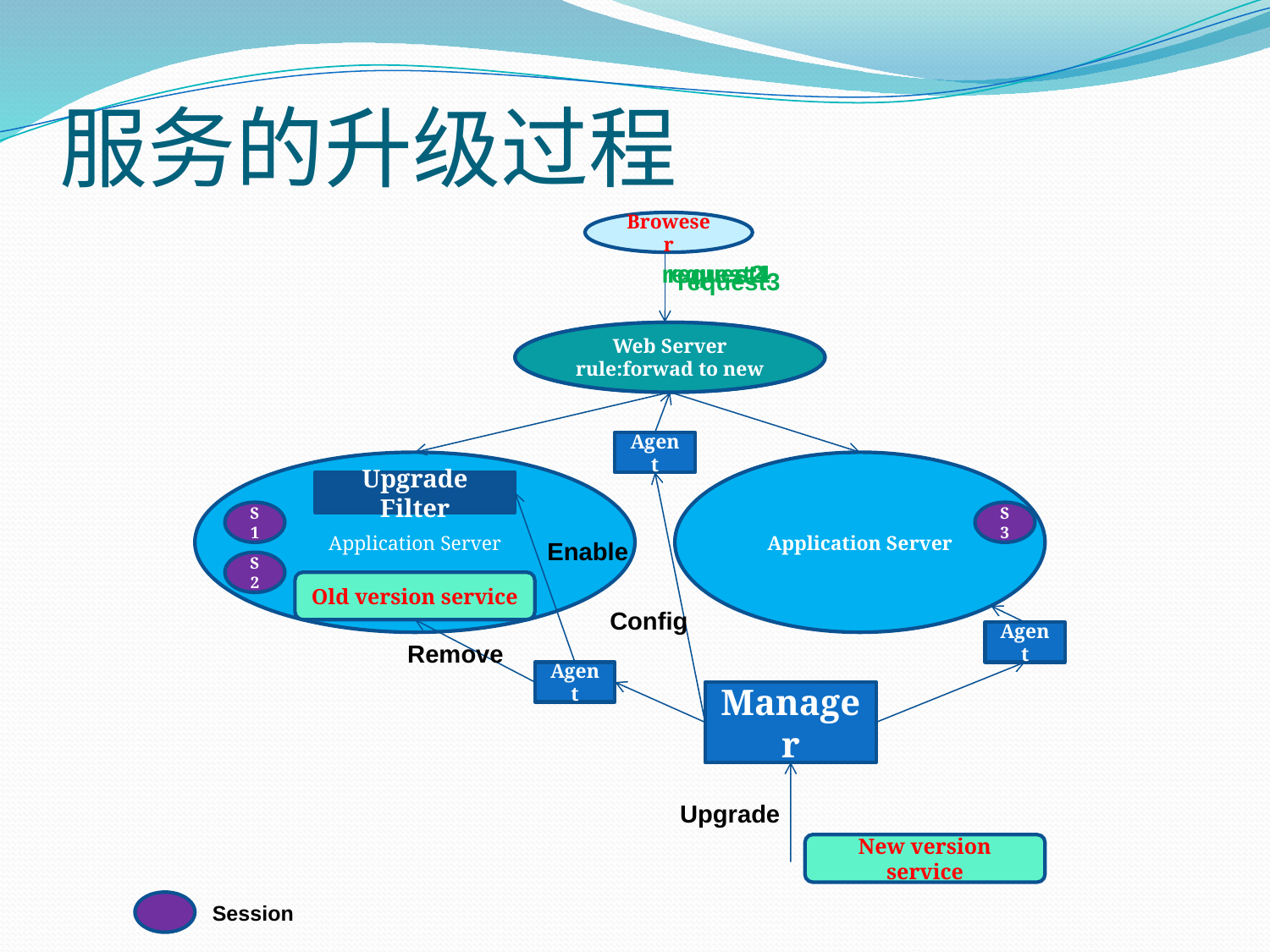

# 服务的升级过程
Broweser
request2
request1
request4
request3
Web Server
rule:forwad to old
Web Server
rule:forwad to new
Agent
Application Server
Application Server
Upgrade Filter
S1
S3
Enable
S2
Old version service
Config
Agent
Remove
Agent
Manager
Upgrade
New version service

Session